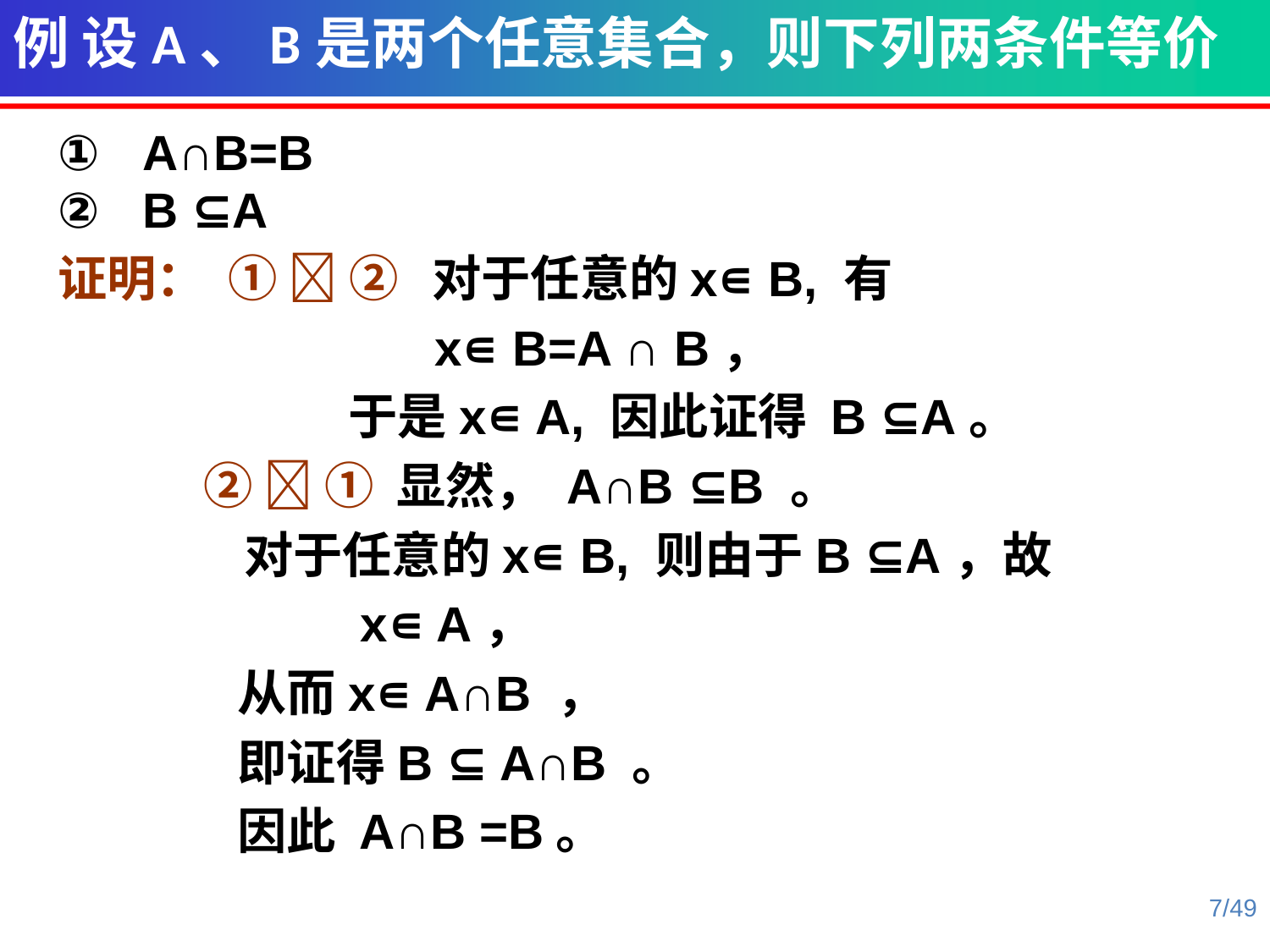

例 设A、B是两个任意集合，则下列两条件等价
A∩B=B
B ⊆A
证明：  ① ⇒ ②   对于任意的x∊ B, 有
 		            x∊ B=A ∩ B，
		      于是x∊ A, 因此证得 B ⊆A。
             ② ⇒ ①	显然， A∩B ⊆B 。
	        对于任意的x∊ B, 则由于B ⊆A，故
                      x∊ A，
               从而x∊ A∩B ，
               即证得B ⊆ A∩B 。
               因此 A∩B =B。
7/49